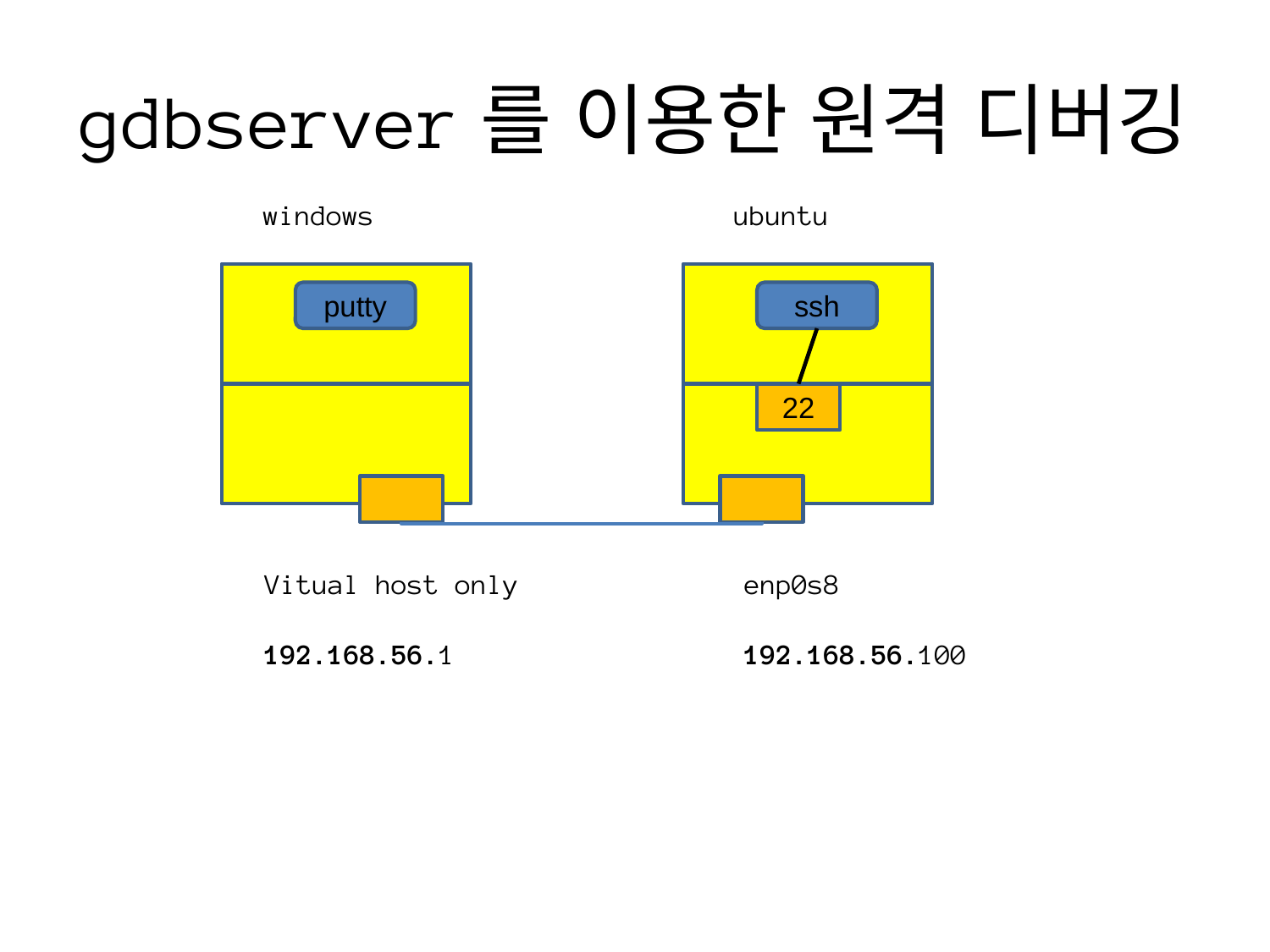

# gdbserver를 이용한 원격 디버깅
windows
ubuntu

putty
ssh

22

Vitual host only

192.168.56.1
enp0s8

192.168.56.100